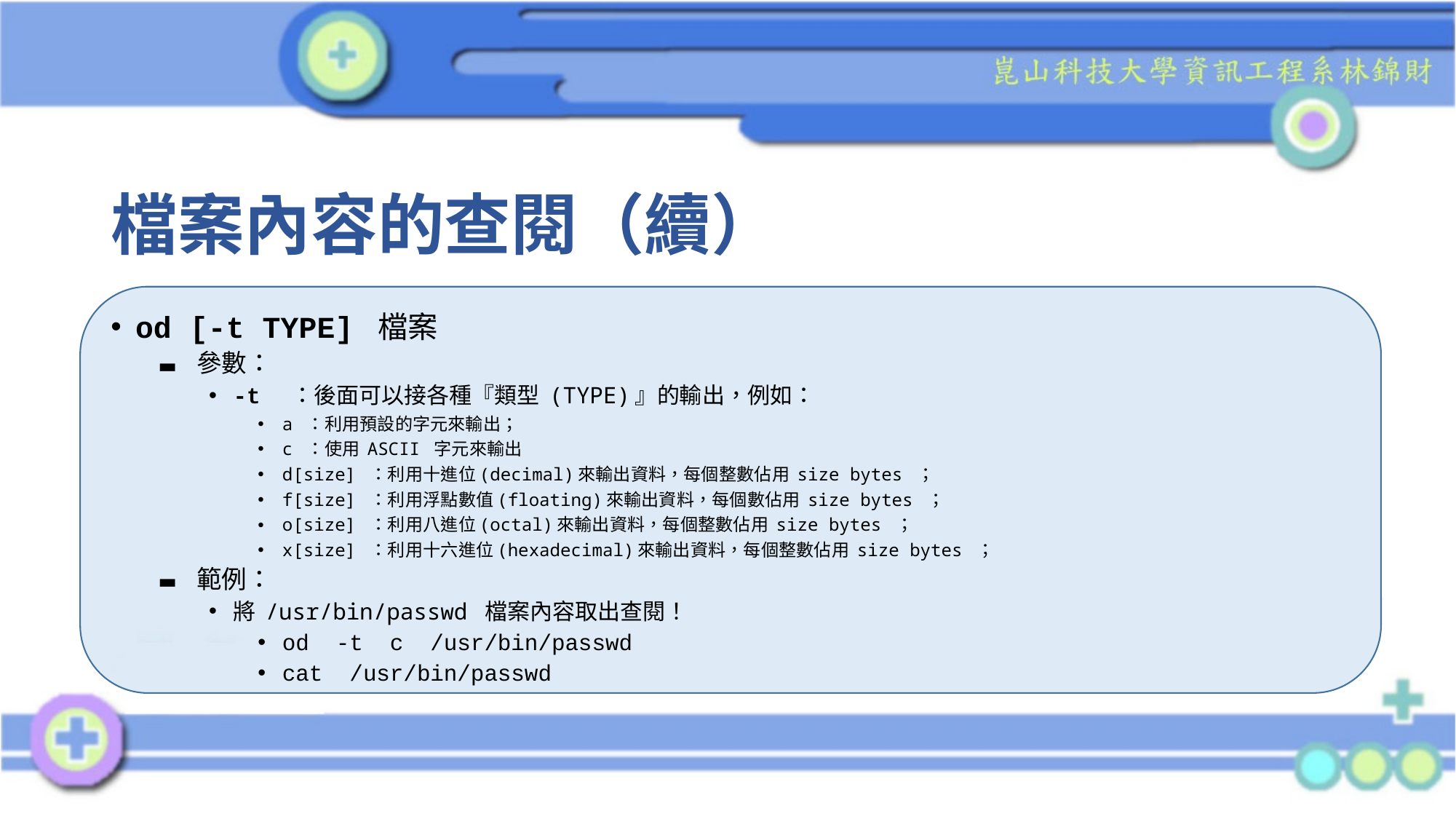

# 檔案內容的查閱（續）

od [-t TYPE] 檔案
參數：
-t  ：後面可以接各種『類型 (TYPE)』的輸出，例如：
a ：利用預設的字元來輸出；
c ：使用 ASCII 字元來輸出
d[size] ：利用十進位(decimal)來輸出資料，每個整數佔用 size bytes ；
f[size] ：利用浮點數值(floating)來輸出資料，每個數佔用 size bytes ；
o[size] ：利用八進位(octal)來輸出資料，每個整數佔用 size bytes ；
x[size] ：利用十六進位(hexadecimal)來輸出資料，每個整數佔用 size bytes ；
範例：
將 /usr/bin/passwd 檔案內容取出查閱！
od  -t  c  /usr/bin/passwd
cat  /usr/bin/passwd